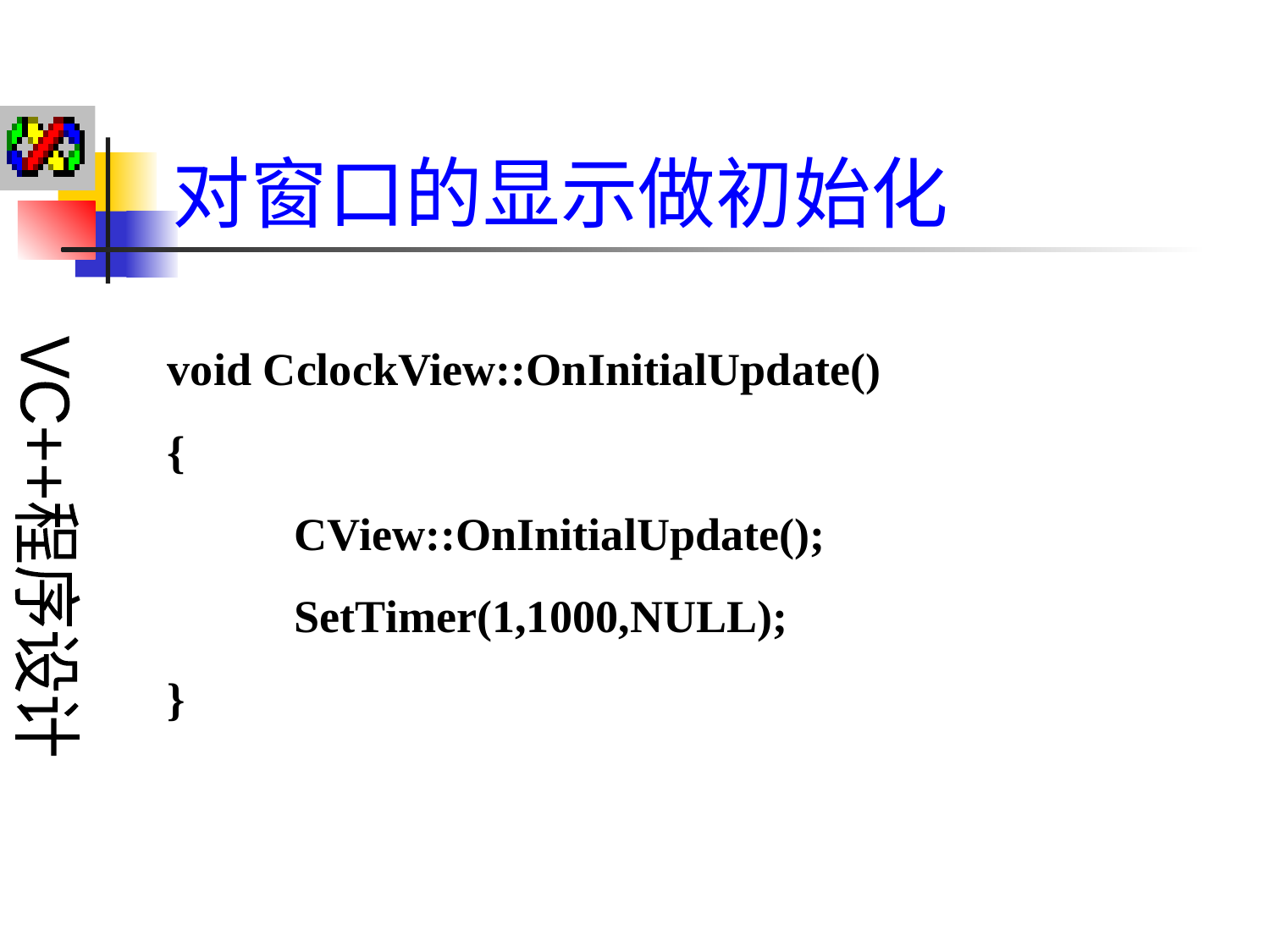

# 对窗口的显示做初始化
void CclockView::OnInitialUpdate()
{
	CView::OnInitialUpdate();
	SetTimer(1,1000,NULL);
}